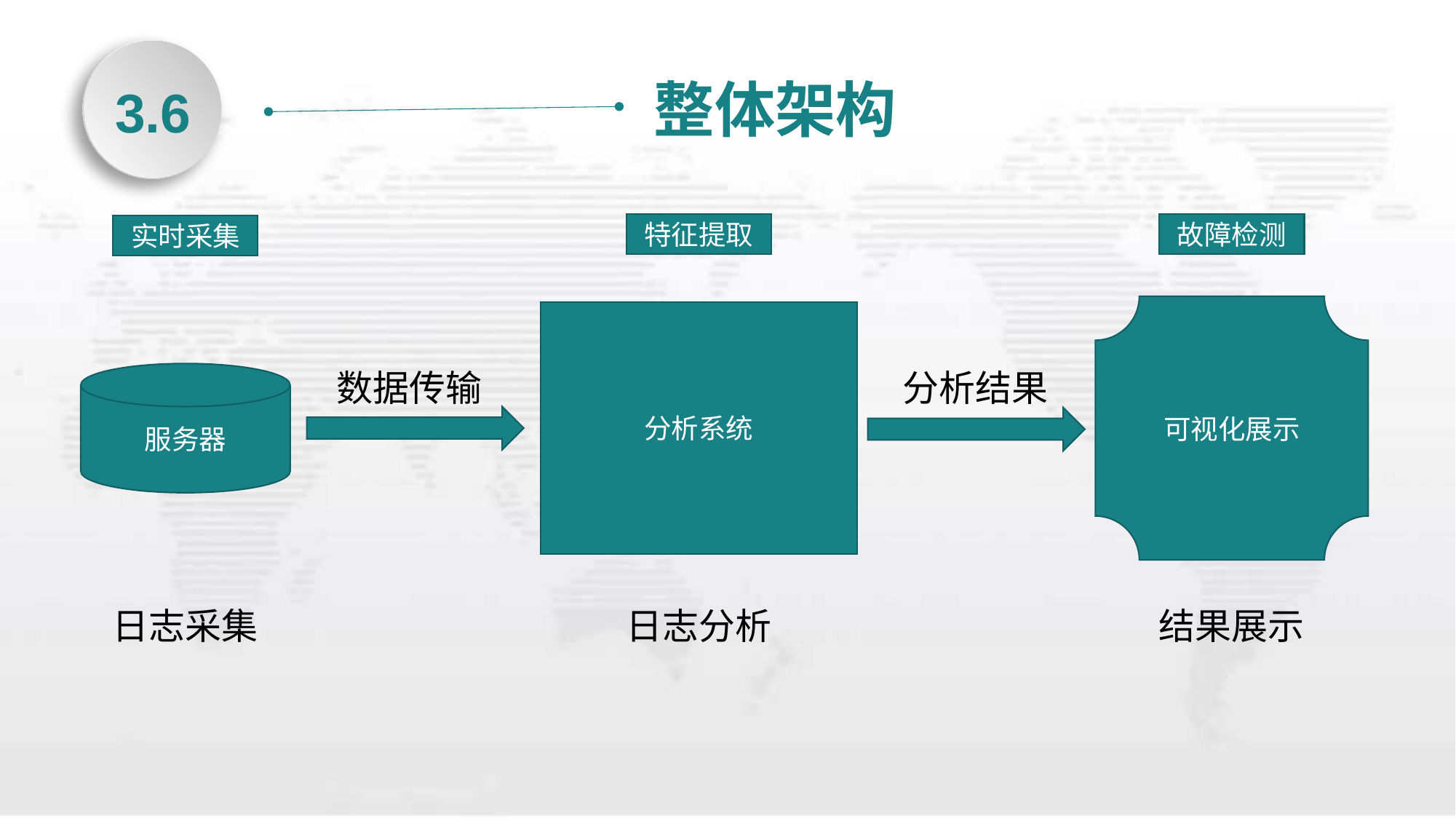

整体架构
3.6
特征提取
故障检测
实时采集
可视化展示
分析系统
分析结果
数据传输
服务器

结果展示
日志分析
日志采集